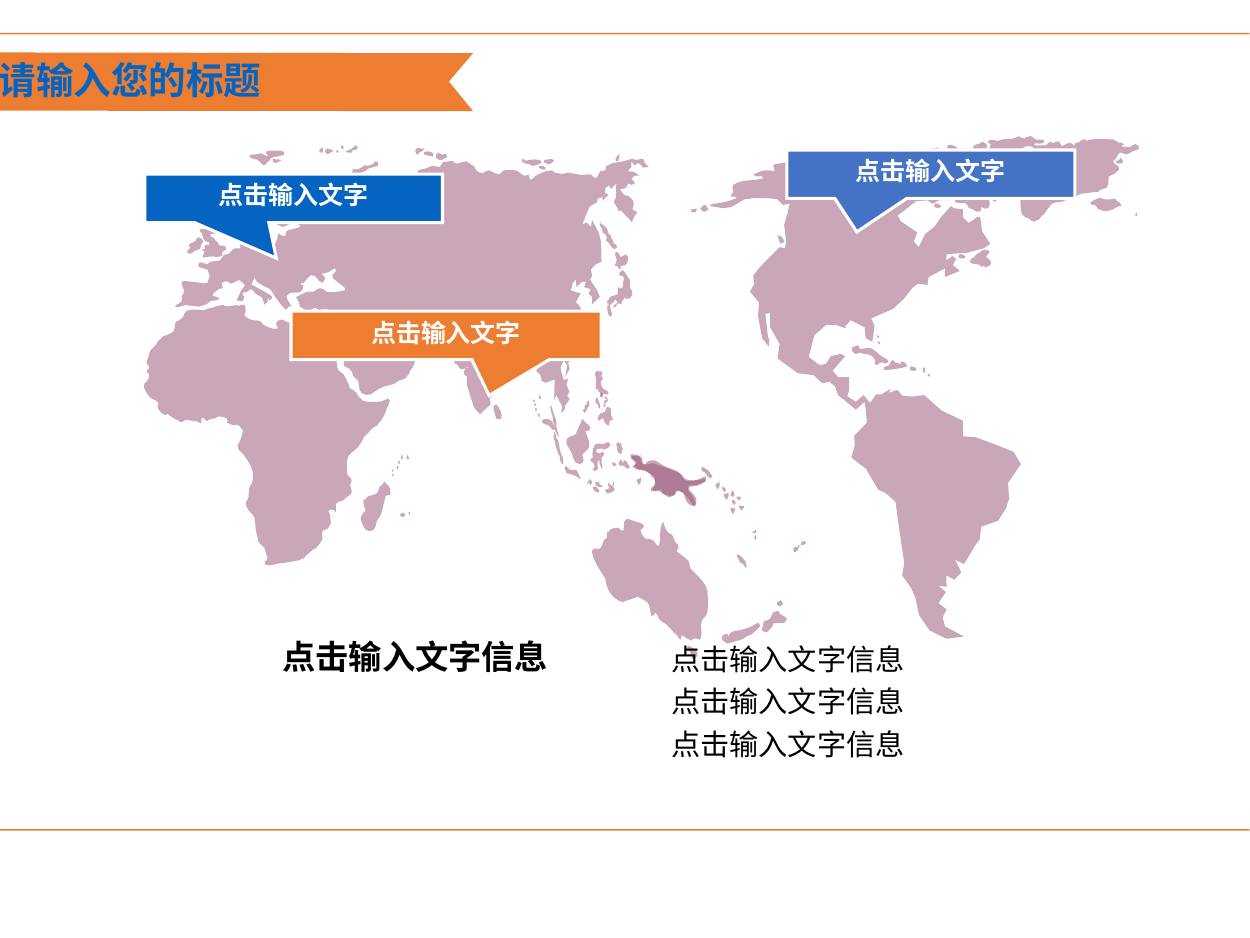

请输入您的标题

点击输入文字
点击输入文字

点击输入文字
点击输入文字信息
点击输入文字信息
点击输入文字信息
点击输入文字信息